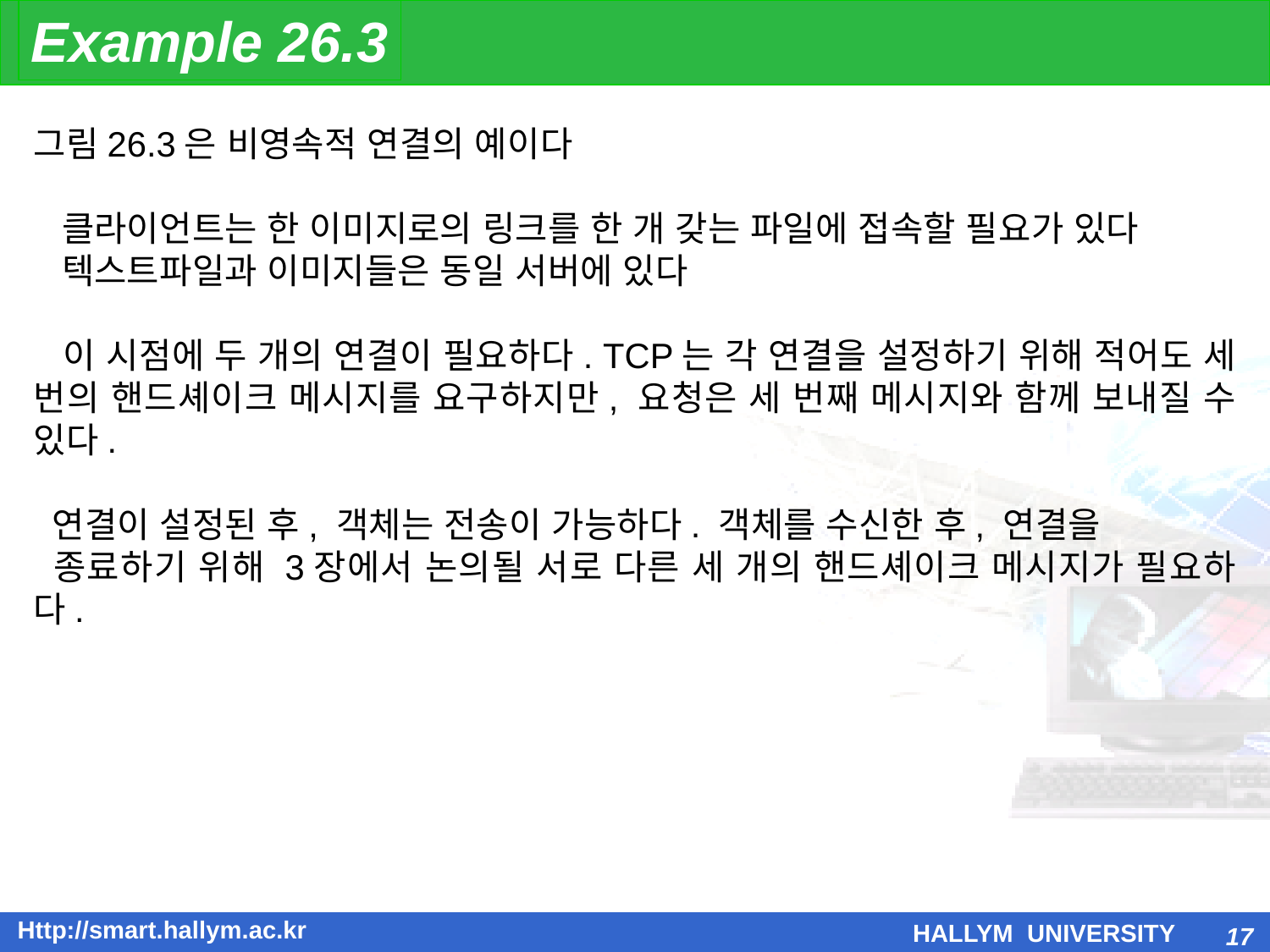

Example 26.3
그림26.3은 비영속적 연결의 예이다

  클라이언트는 한 이미지로의 링크를 한 개 갖는 파일에 접속할 필요가 있다
  텍스트파일과 이미지들은 동일 서버에 있다

  이 시점에 두 개의 연결이 필요하다. TCP는 각 연결을 설정하기 위해 적어도 세 번의 핸드셰이크 메시지를 요구하지만, 요청은 세 번째 메시지와 함께 보내질 수 있다.

 연결이 설정된 후, 객체는 전송이 가능하다. 객체를 수신한 후, 연결을
 종료하기 위해 3장에서 논의될 서로 다른 세 개의 핸드셰이크 메시지가 필요하다.
17